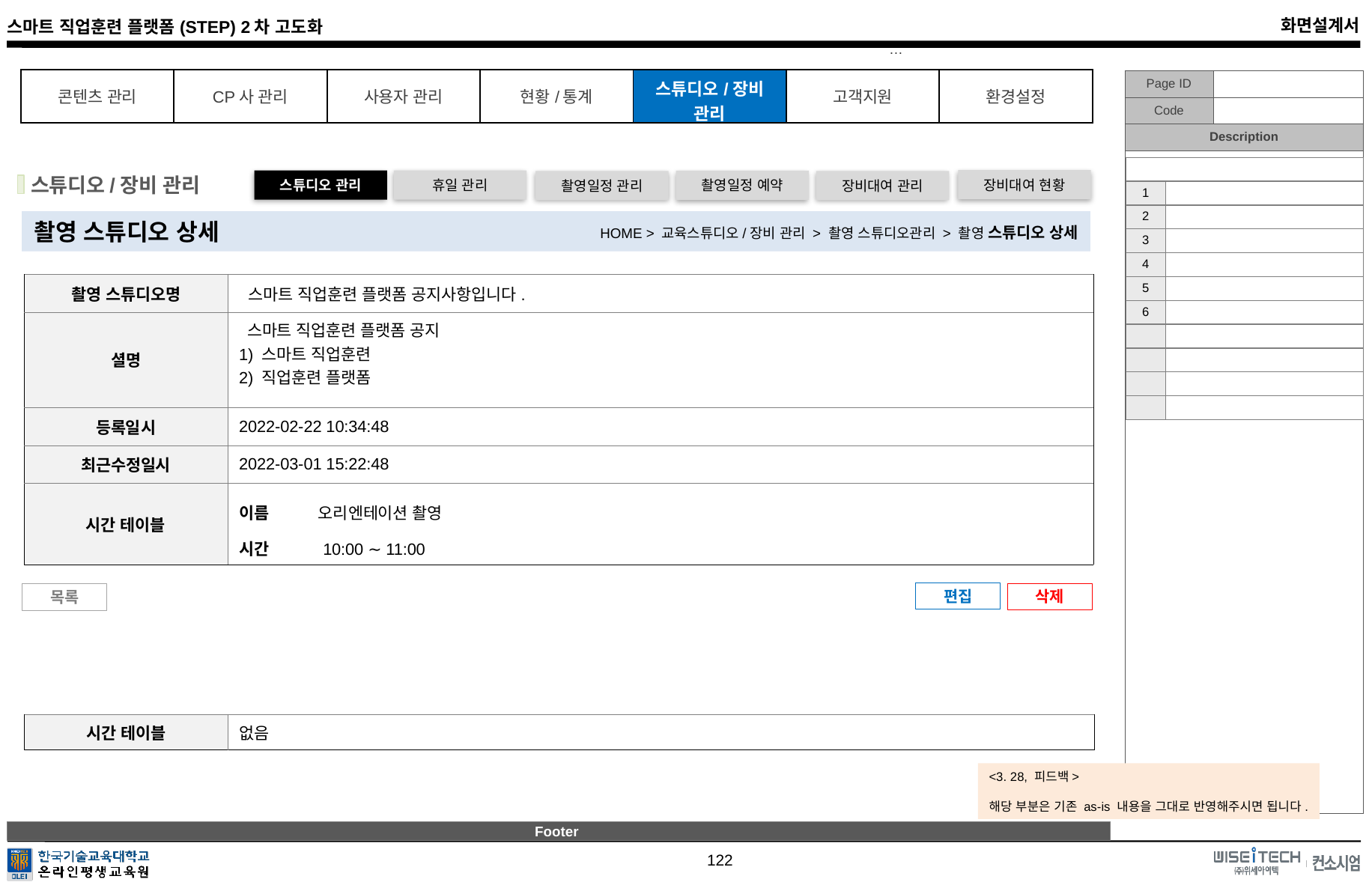

…
|  |  |
| --- | --- |
| 1 |  |
| 2 |  |
| 3 |  |
| 4 |  |
| 5 |  |
| 6 |  |
|  |  |
|  |  |
|  |  |
|  |  |
스튜디오/장비 관리
장비대여 현황
스튜디오 관리
휴일 관리
촬영일정 예약
장비대여 관리
촬영일정 관리

촬영 스튜디오 상세
HOME > 교육스튜디오/장비 관리 > 촬영 스튜디오관리 > 촬영 스튜디오 상세
| 촬영 스튜디오명 | 스마트 직업훈련 플랫폼 공지사항입니다. |
| --- | --- |
| 셜명 | 스마트 직업훈련 플랫폼 공지 1) 스마트 직업훈련 2) 직업훈련 플랫폼 |
| 등록일시 | 2022-02-22 10:34:48 |
| 최근수정일시 | 2022-03-01 15:22:48 |
| 시간 테이블 | 이름 오리엔테이션 촬영 시간 10:00 ∼ 11:00 |
편집
삭제
목록
| 시간 테이블 | 없음 |
| --- | --- |
<3. 28, 피드백>

해당 부분은 기존 as-is 내용을 그대로 반영해주시면 됩니다.
Footer